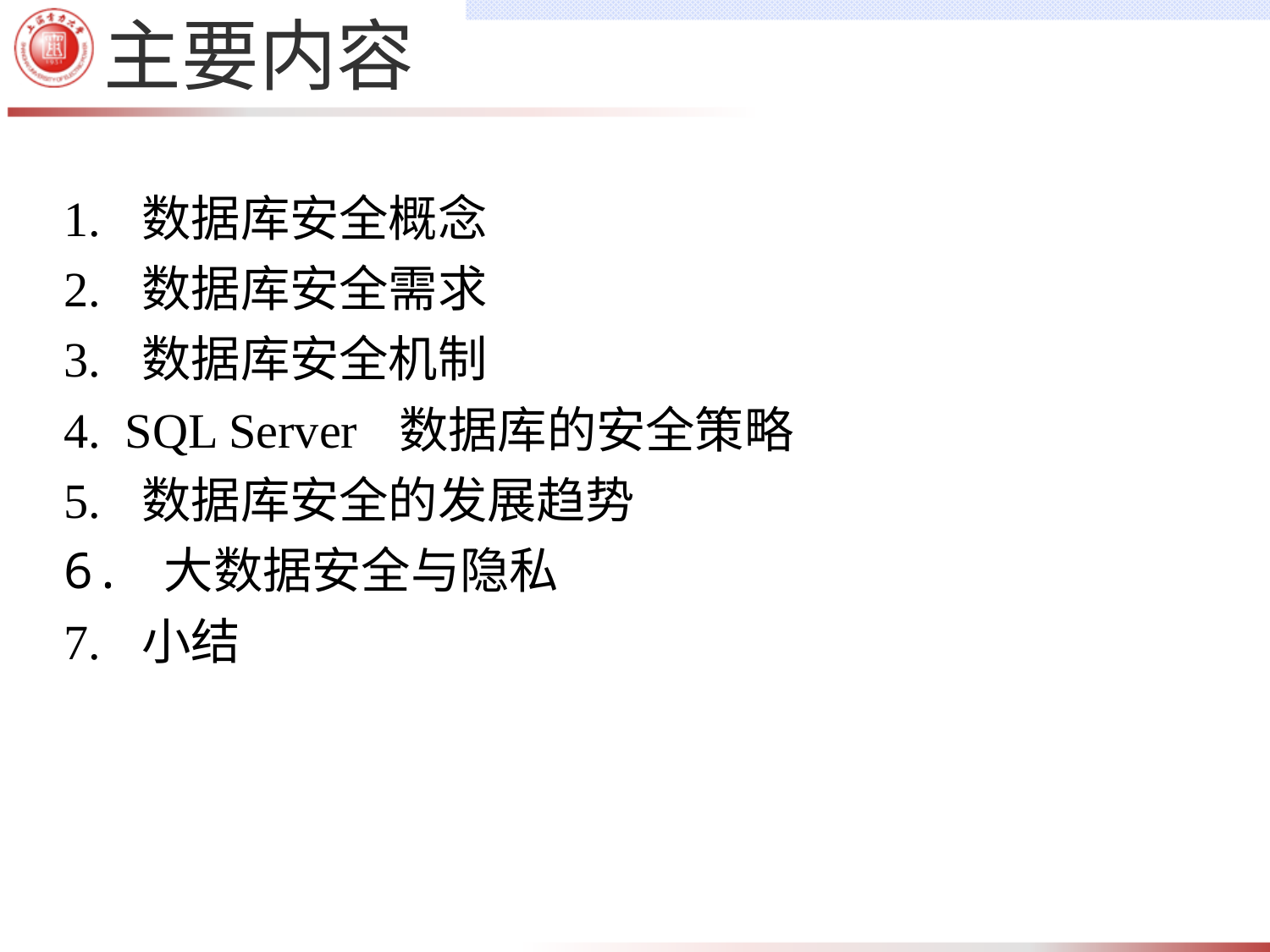

# 主要内容
1. 数据库安全概念
2. 数据库安全需求
3. 数据库安全机制
4.  SQL Server 数据库的安全策略
5. 数据库安全的发展趋势
6. 大数据安全与隐私
7. 小结